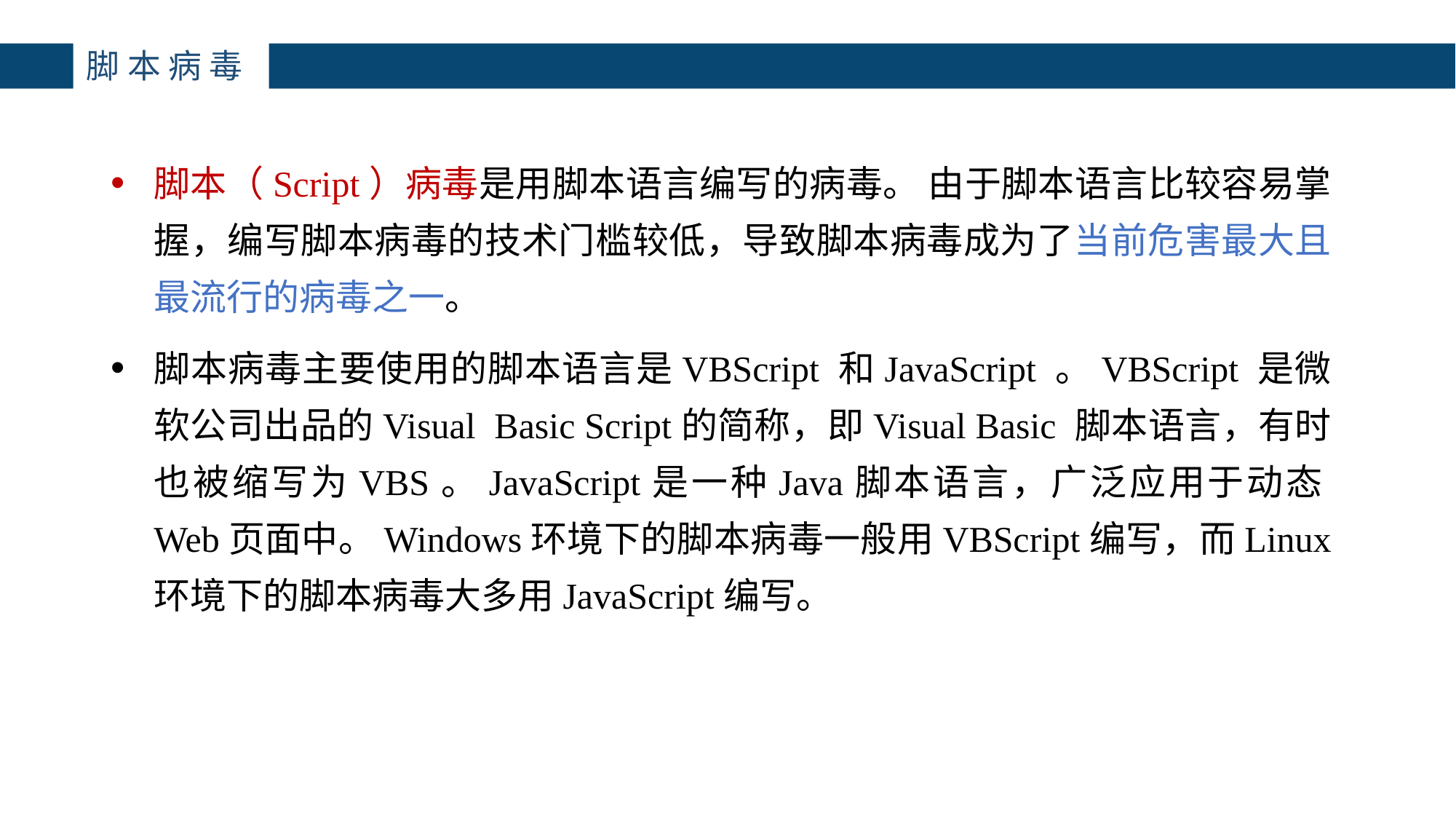

# 脚本病毒
脚本（Script）病毒是用脚本语言编写的病毒。 由于脚本语言比较容易掌握，编写脚本病毒的技术门槛较低，导致脚本病毒成为了当前危害最大且最流行的病毒之一。
脚本病毒主要使用的脚本语言是VBScript 和JavaScript 。VBScript 是微软公司出品的Visual  Basic Script的简称，即Visual Basic 脚本语言，有时也被缩写为VBS。JavaScript是一种Java脚本语言，广泛应用于动态Web页面中。Windows环境下的脚本病毒一般用VBScript编写，而Linux 环境下的脚本病毒大多用JavaScript编写。